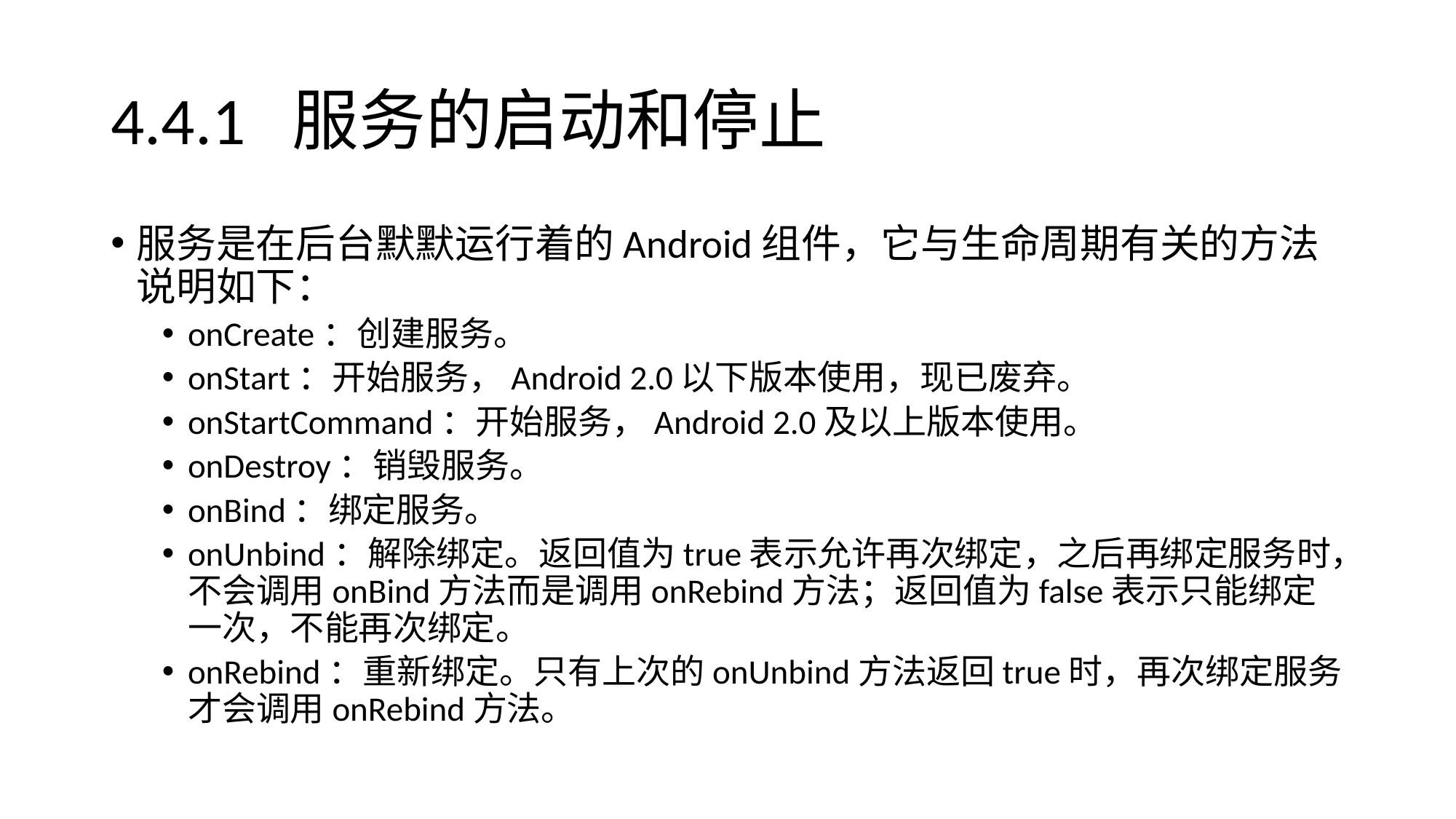

# 4.4.1  服务的启动和停止
服务是在后台默默运行着的Android组件，它与生命周期有关的方法说明如下：
onCreate：创建服务。
onStart：开始服务，Android 2.0以下版本使用，现已废弃。
onStartCommand：开始服务，Android 2.0及以上版本使用。
onDestroy：销毁服务。
onBind：绑定服务。
onUnbind：解除绑定。返回值为true表示允许再次绑定，之后再绑定服务时，不会调用onBind方法而是调用onRebind方法；返回值为false表示只能绑定一次，不能再次绑定。
onRebind：重新绑定。只有上次的onUnbind方法返回true时，再次绑定服务才会调用onRebind方法。